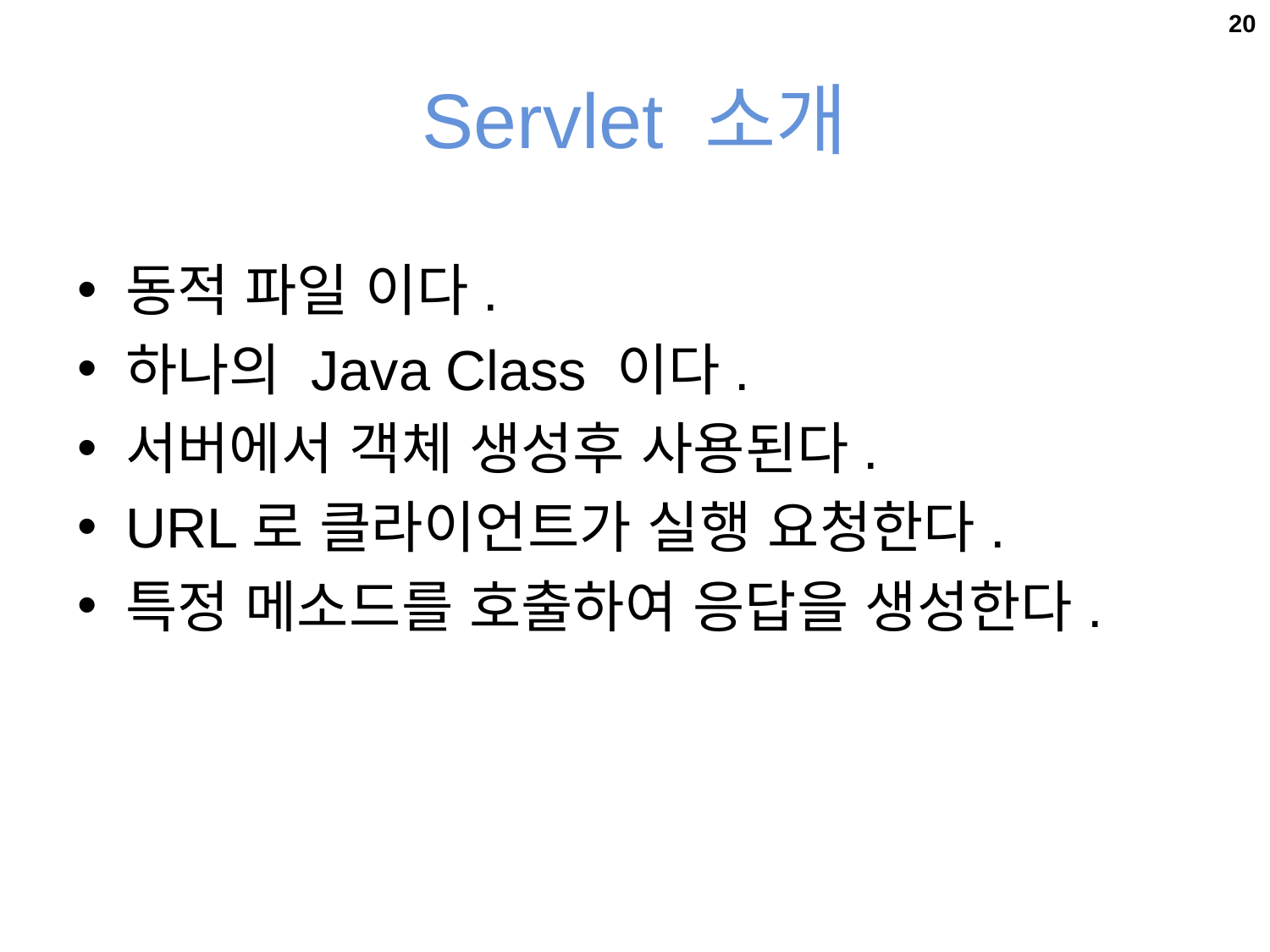

20
# Servlet 소개
동적 파일 이다.
하나의 Java Class 이다.
서버에서 객체 생성후 사용된다.
URL로 클라이언트가 실행 요청한다.
특정 메소드를 호출하여 응답을 생성한다.